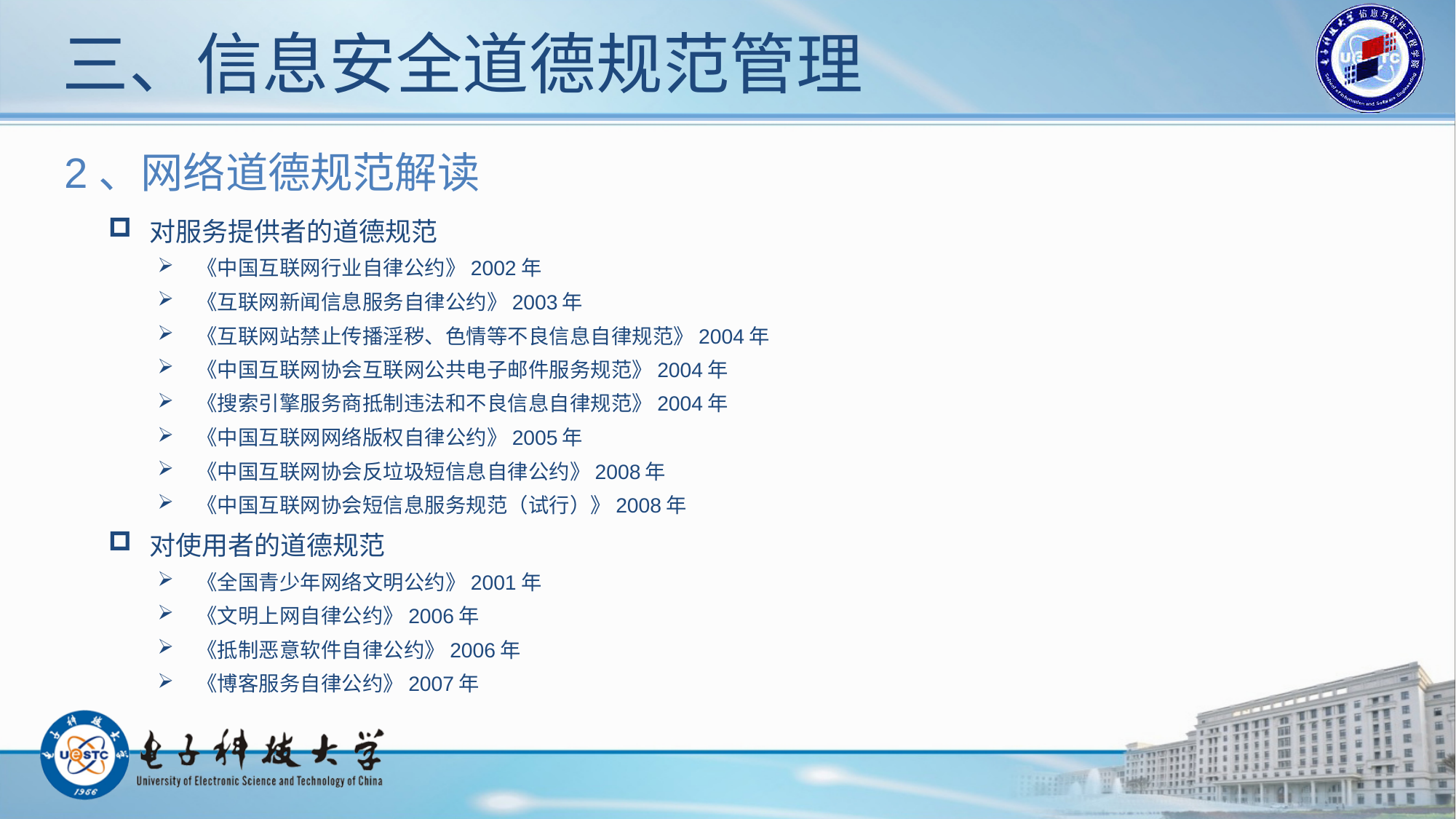

# 三、信息安全道德规范管理
2、网络道德规范解读
对服务提供者的道德规范
《中国互联网行业自律公约》2002年
《互联网新闻信息服务自律公约》2003年
《互联网站禁止传播淫秽、色情等不良信息自律规范》2004年
《中国互联网协会互联网公共电子邮件服务规范》2004年
《搜索引擎服务商抵制违法和不良信息自律规范》2004年
《中国互联网网络版权自律公约》2005年
《中国互联网协会反垃圾短信息自律公约》2008年
《中国互联网协会短信息服务规范（试行）》2008年
对使用者的道德规范
《全国青少年网络文明公约》2001年
《文明上网自律公约》2006年
《抵制恶意软件自律公约》2006年
《博客服务自律公约》2007年